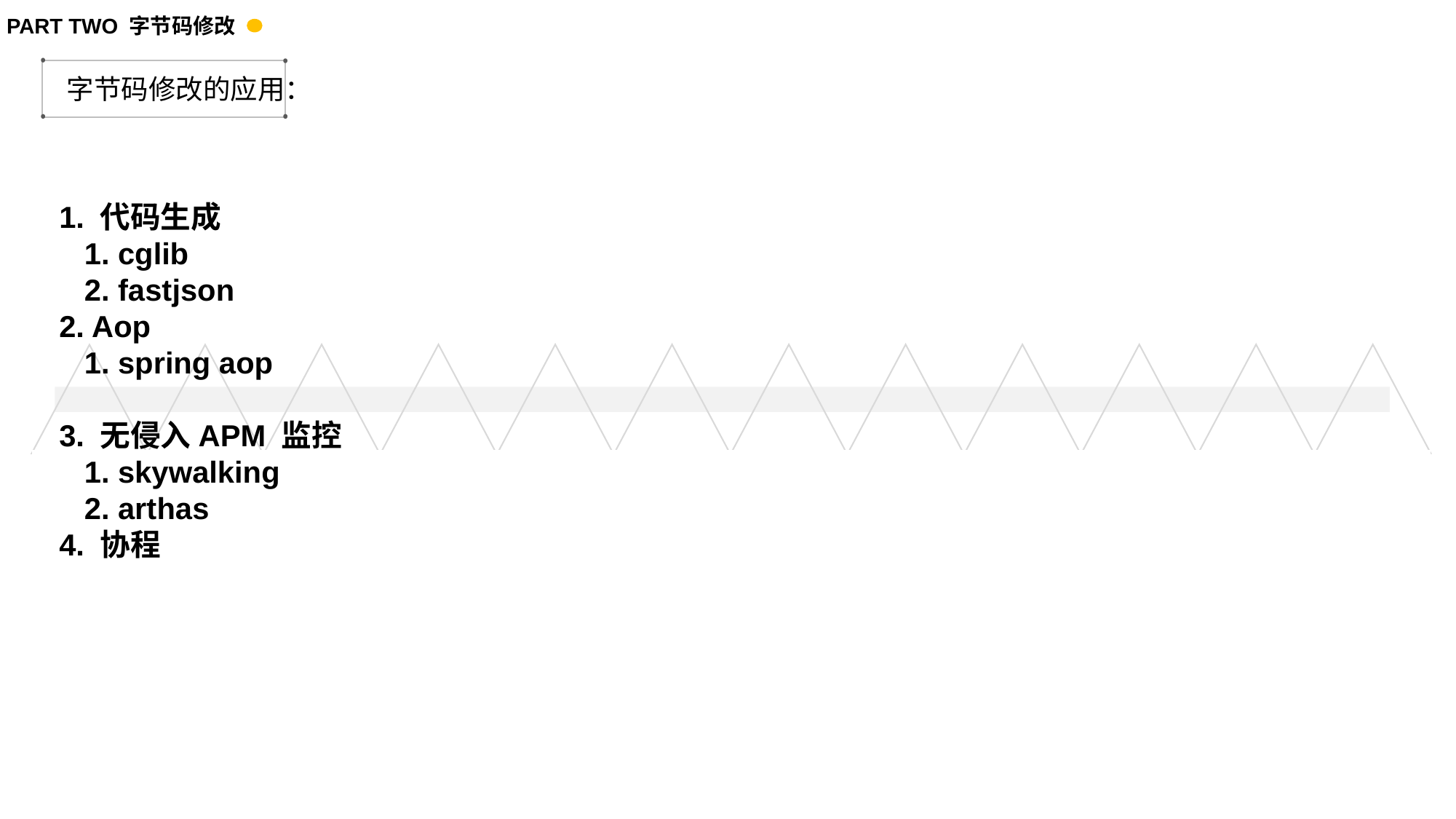

PART TWO 字节码修改

字节码修改的应用：
1. 代码生成
   1. cglib
   2. fastjson
2. Aop
   1. spring aop

3. 无侵入APM 监控
   1. skywalking
   2. arthas
4. 协程